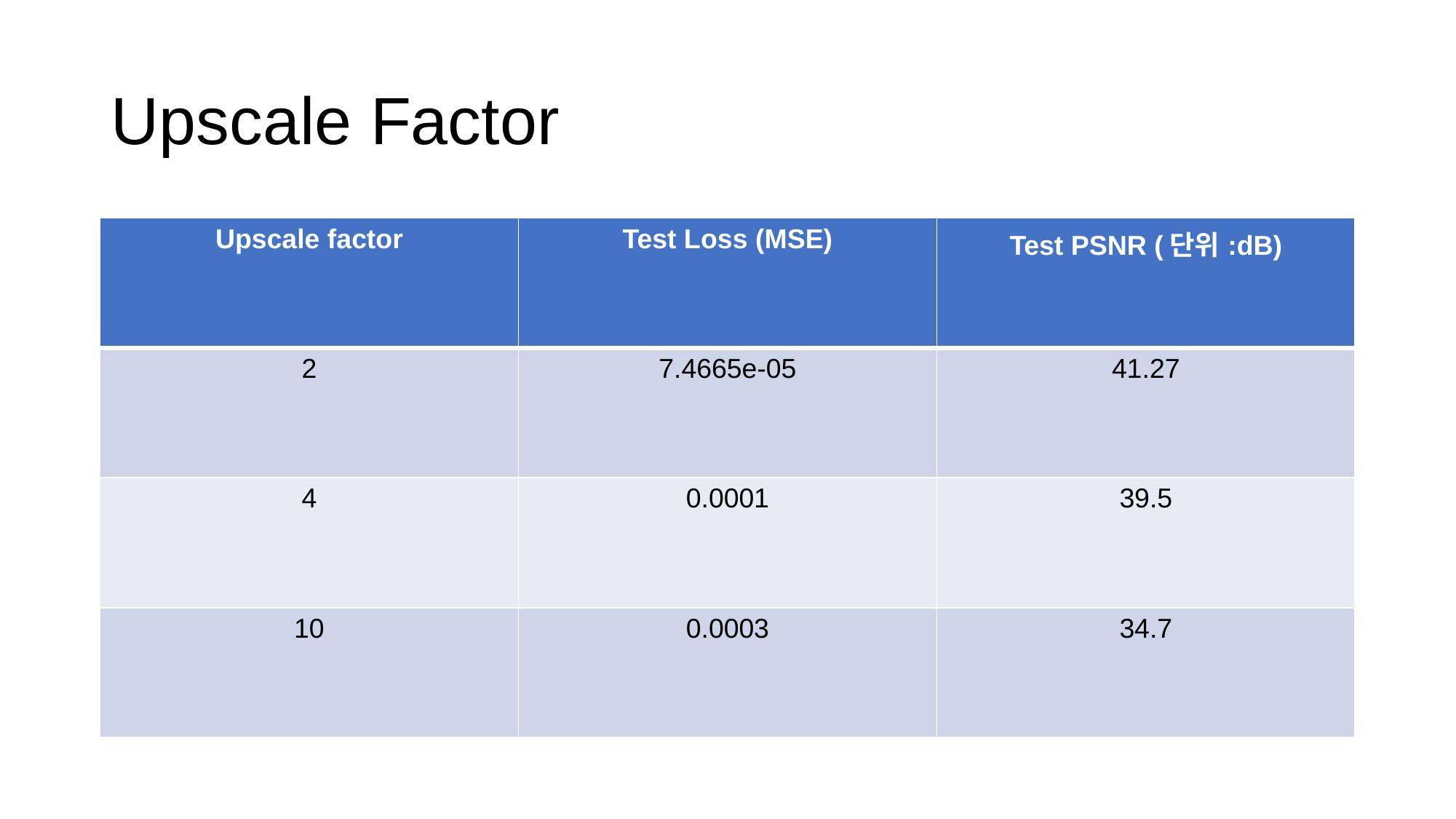

# Upscale Factor
| Upscale factor | Test Loss (MSE) | Test PSNR (단위:dB) |
| --- | --- | --- |
| 2 | 7.4665e-05 | 41.27 |
| 4 | 0.0001 | 39.5 |
| 10 | 0.0003 | 34.7 |